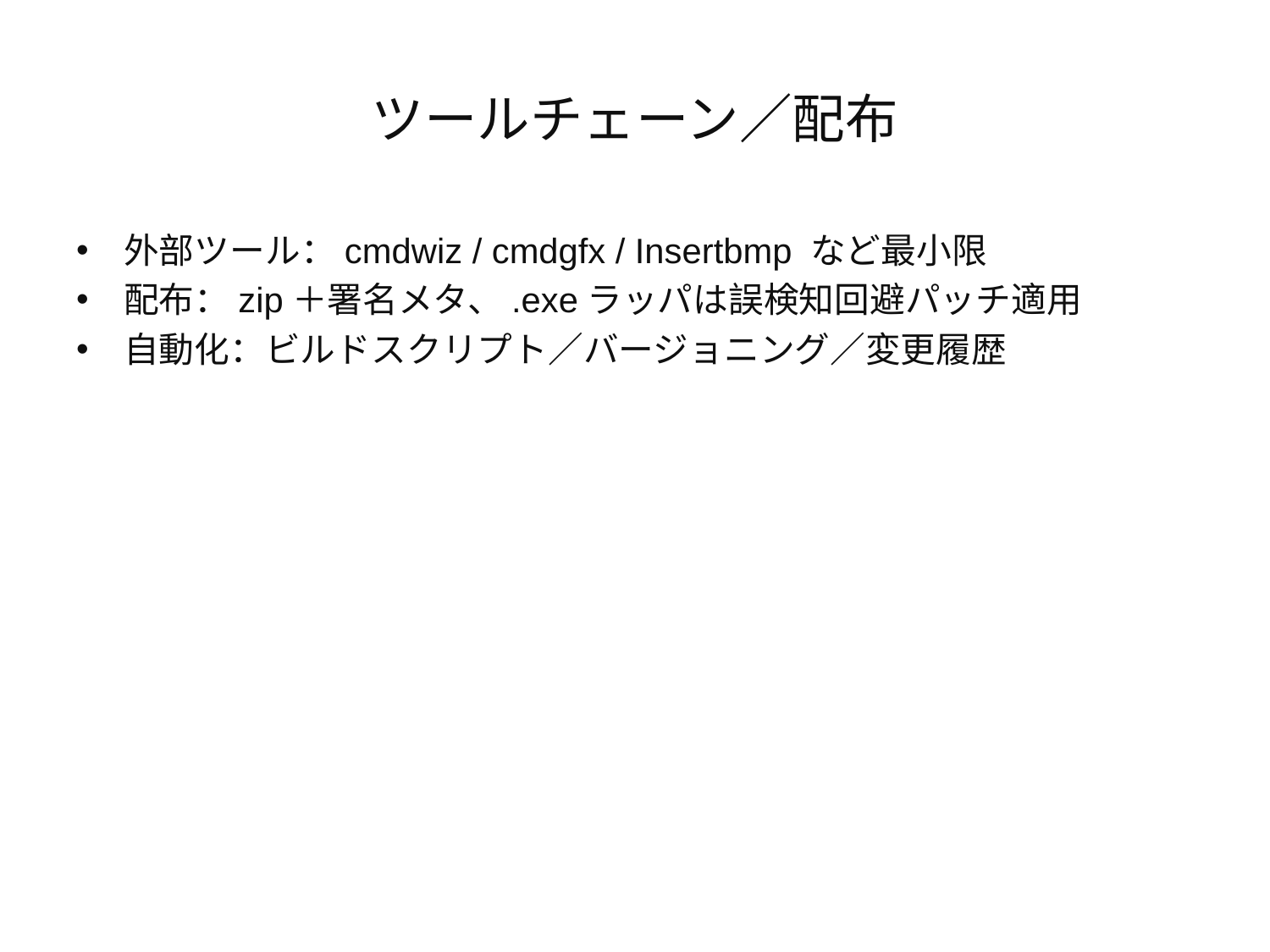

# ツールチェーン／配布
外部ツール：cmdwiz / cmdgfx / Insertbmp など最小限
配布：zip＋署名メタ、.exeラッパは誤検知回避パッチ適用
自動化：ビルドスクリプト／バージョニング／変更履歴